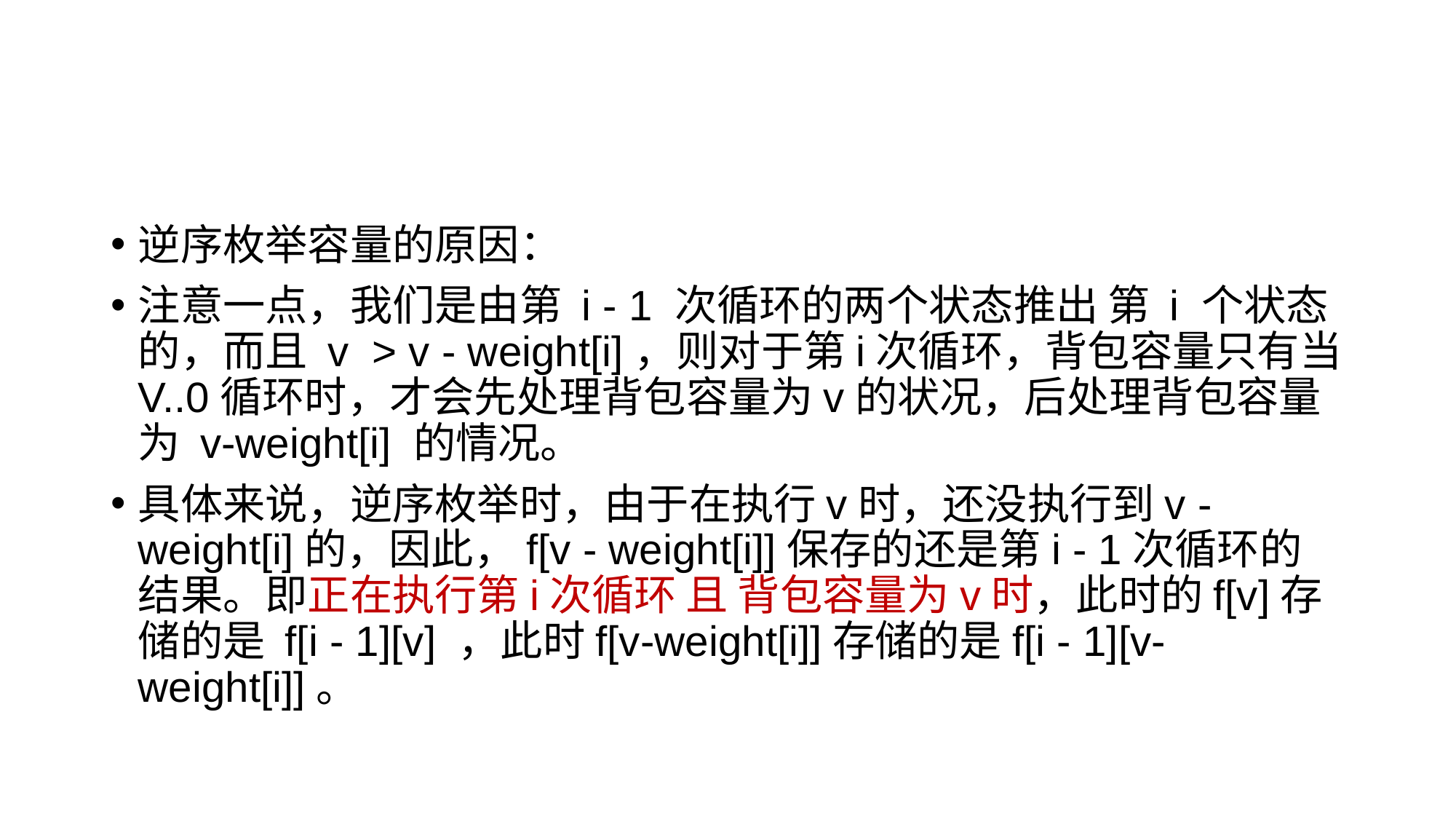

#
逆序枚举容量的原因：
注意一点，我们是由第 i - 1 次循环的两个状态推出 第 i 个状态的，而且 v  > v - weight[i]，则对于第i次循环，背包容量只有当V..0循环时，才会先处理背包容量为v的状况，后处理背包容量为 v-weight[i] 的情况。
具体来说，逆序枚举时，由于在执行v时，还没执行到v - weight[i]的，因此，f[v - weight[i]]保存的还是第i - 1次循环的结果。即正在执行第i次循环 且 背包容量为v时，此时的f[v]存储的是 f[i - 1][v] ，此时f[v-weight[i]]存储的是f[i - 1][v-weight[i]]。